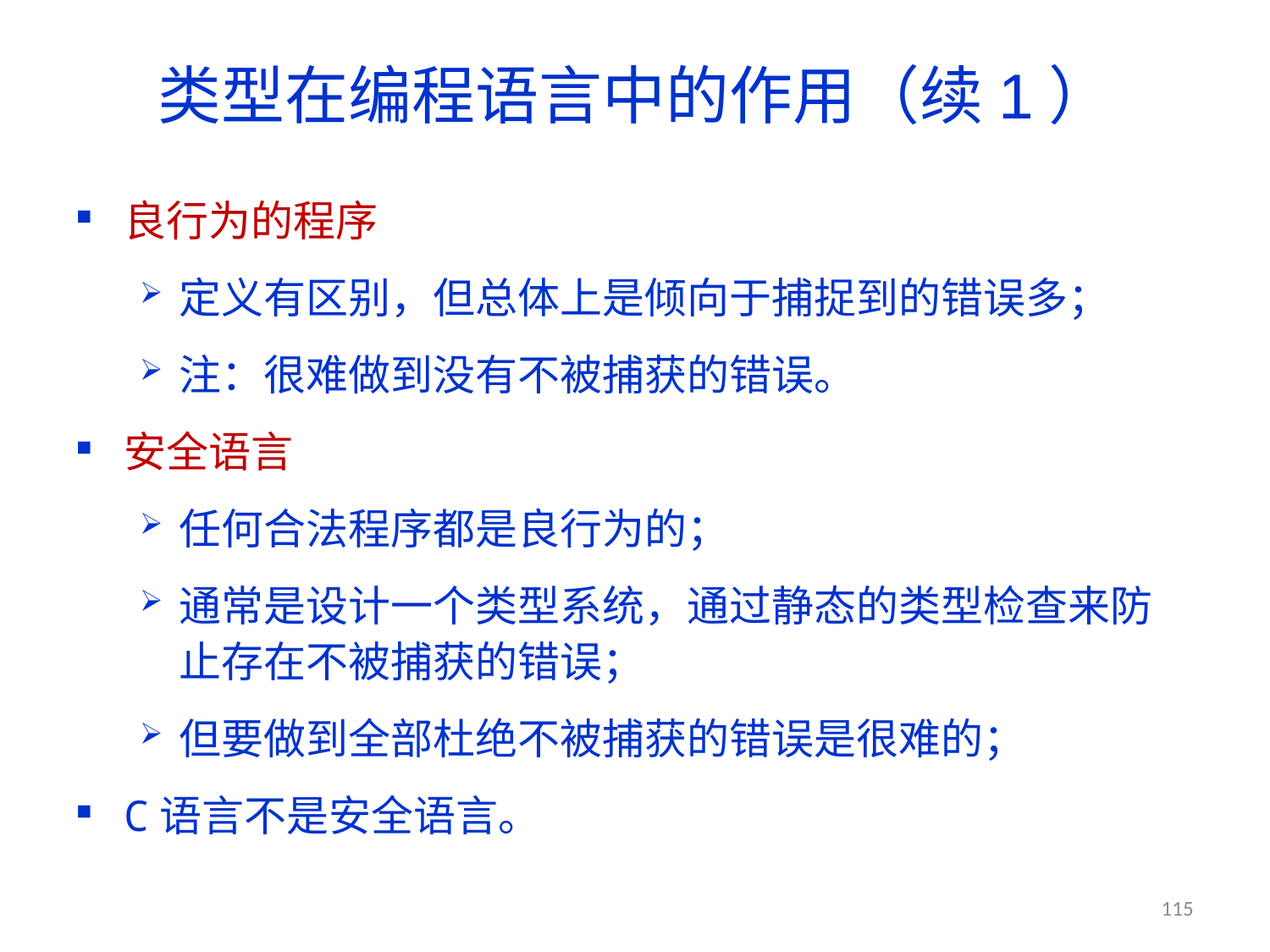

# 类型在编程语言中的作用（续1）
良行为的程序
定义有区别，但总体上是倾向于捕捉到的错误多；
注：很难做到没有不被捕获的错误。
安全语言
任何合法程序都是良行为的；
通常是设计一个类型系统，通过静态的类型检查来防止存在不被捕获的错误；
但要做到全部杜绝不被捕获的错误是很难的；
C语言不是安全语言。
115